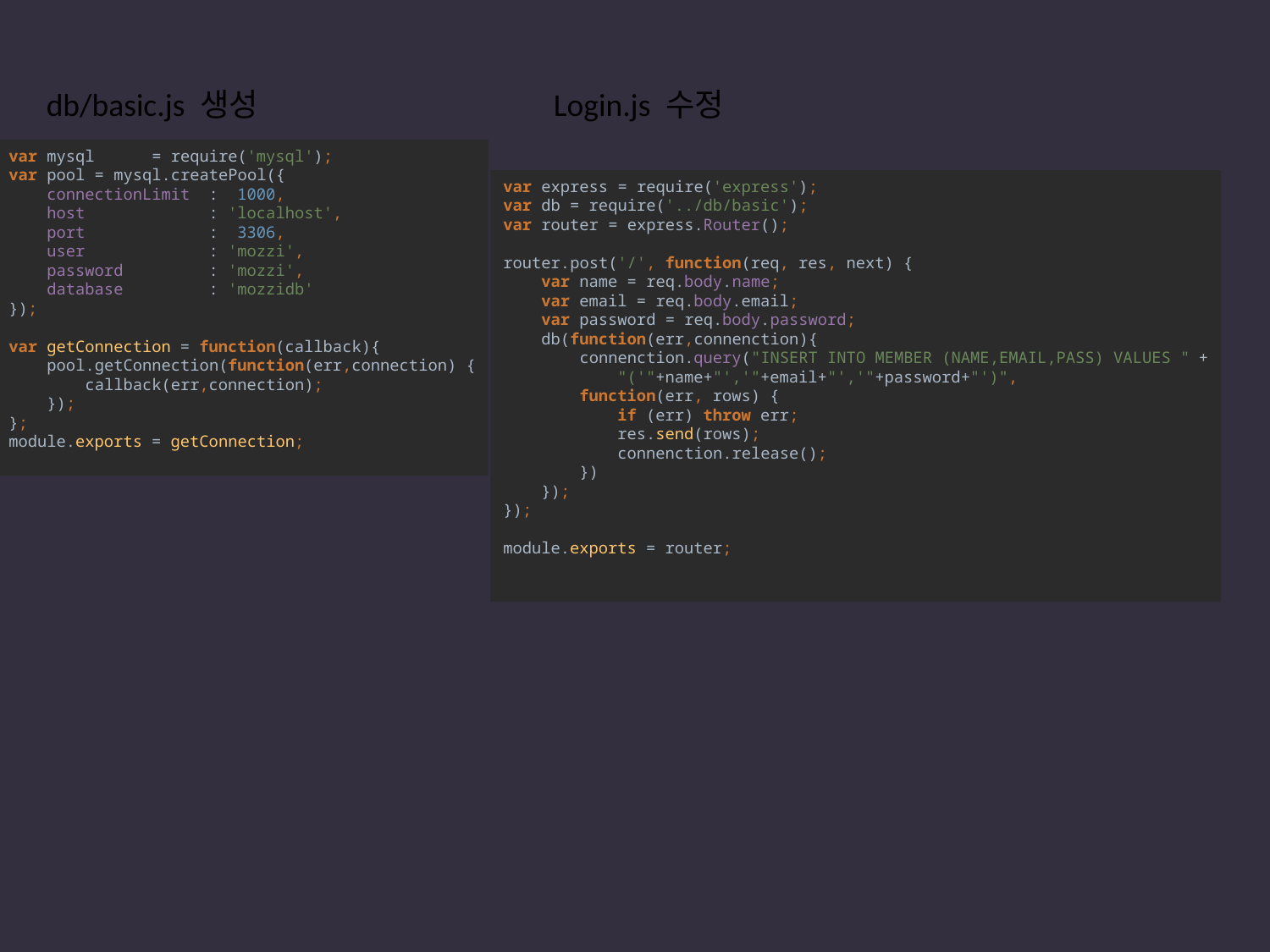

db/basic.js 생성
Login.js 수정
var mysql      = require('mysql');
var pool = mysql.createPool({
    connectionLimit  :  1000,
    host             : 'localhost',
    port             :  3306,
    user             : 'mozzi',
    password         : 'mozzi',
    database         : 'mozzidb'
});
var getConnection = function(callback){
    pool.getConnection(function(err,connection) {
        callback(err,connection);
    });
};
module.exports = getConnection;

var express = require('express');
var db = require('../db/basic');
var router = express.Router();
router.post('/', function(req, res, next) {
    var name = req.body.name;
    var email = req.body.email;
    var password = req.body.password;
    db(function(err,connenction){
        connenction.query("INSERT INTO MEMBER (NAME,EMAIL,PASS) VALUES " +
            "('"+name+"','"+email+"','"+password+"')",
        function(err, rows) {
            if (err) throw err;
            res.send(rows);
            connenction.release();
        })
    });
});
module.exports = router;